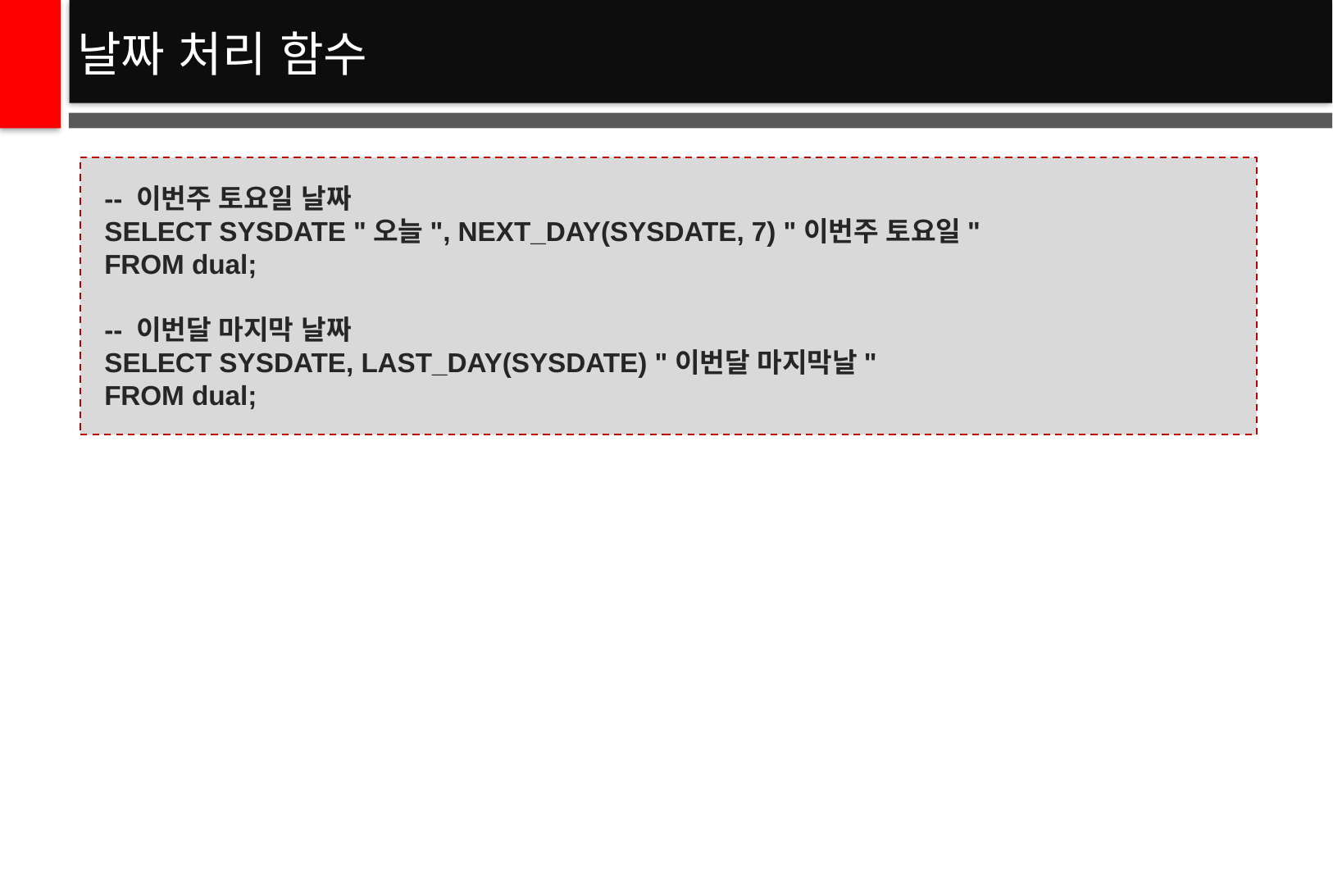

# 날짜 처리 함수
-- 이번주 토요일 날짜
SELECT SYSDATE "오늘", NEXT_DAY(SYSDATE, 7) "이번주 토요일"
FROM dual;

-- 이번달 마지막 날짜
SELECT SYSDATE, LAST_DAY(SYSDATE) "이번달 마지막날"
FROM dual;